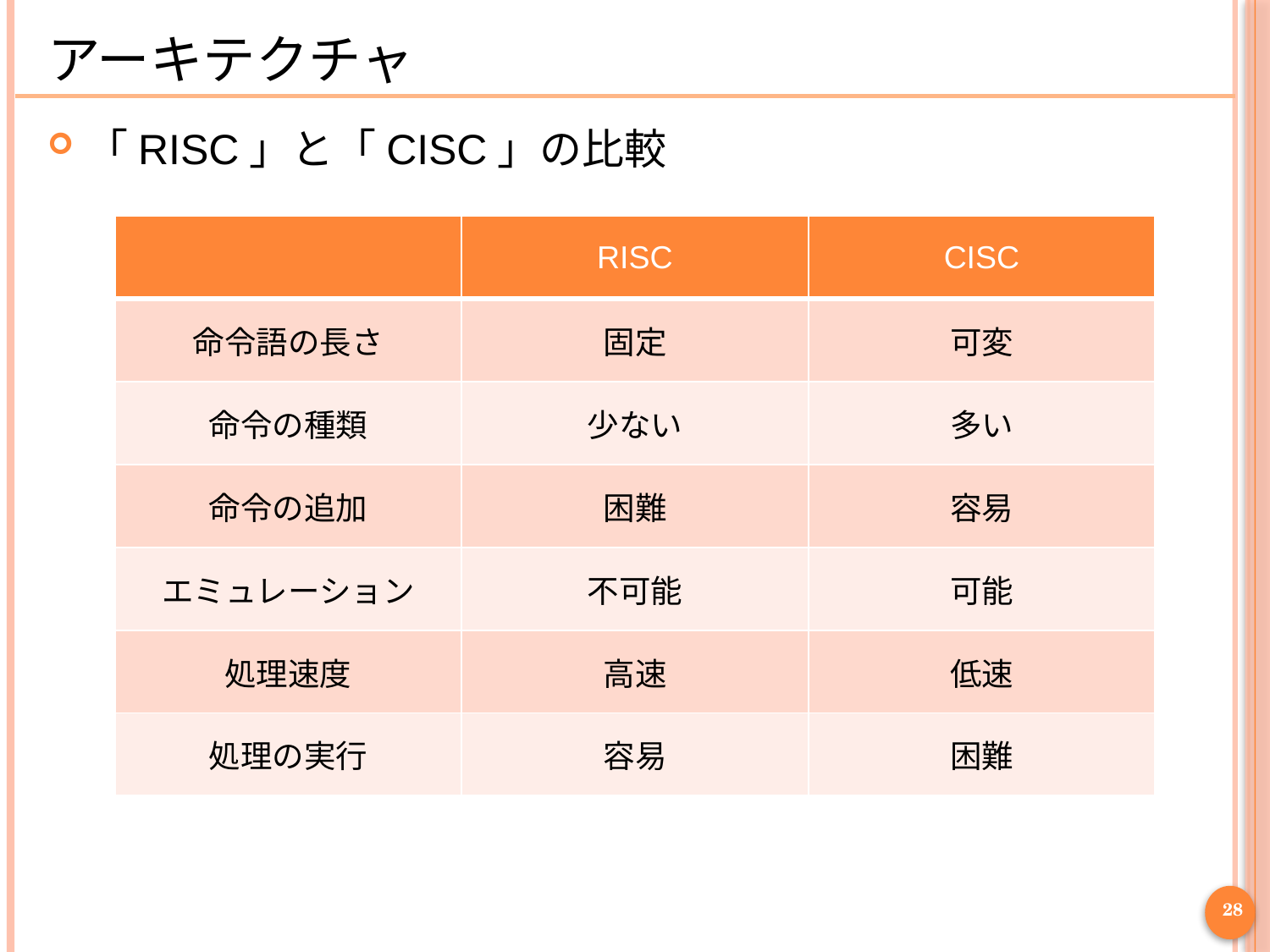

# アーキテクチャ
「RISC」と「CISC」の比較
|  | RISC | CISC |
| --- | --- | --- |
| 命令語の長さ | 固定 | 可変 |
| 命令の種類 | 少ない | 多い |
| 命令の追加 | 困難 | 容易 |
| エミュレーション | 不可能 | 可能 |
| 処理速度 | 高速 | 低速 |
| 処理の実行 | 容易 | 困難 |
28